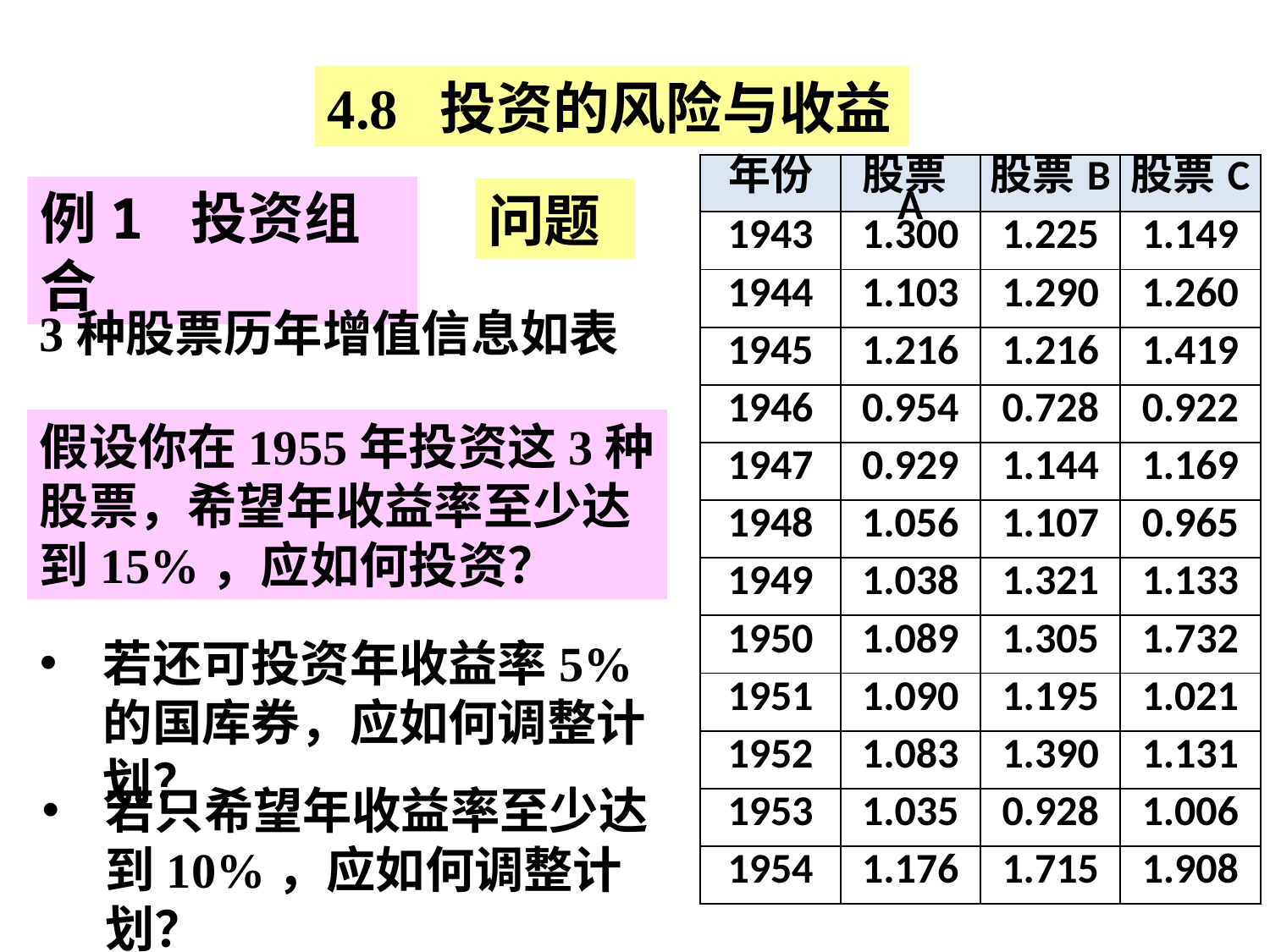

4.8  投资的风险与收益
| 年份 | 股票A | 股票B | 股票C |
| --- | --- | --- | --- |
| 1943 | 1.300 | 1.225 | 1.149 |
| 1944 | 1.103 | 1.290 | 1.260 |
| 1945 | 1.216 | 1.216 | 1.419 |
| 1946 | 0.954 | 0.728 | 0.922 |
| 1947 | 0.929 | 1.144 | 1.169 |
| 1948 | 1.056 | 1.107 | 0.965 |
| 1949 | 1.038 | 1.321 | 1.133 |
| 1950 | 1.089 | 1.305 | 1.732 |
| 1951 | 1.090 | 1.195 | 1.021 |
| 1952 | 1.083 | 1.390 | 1.131 |
| 1953 | 1.035 | 0.928 | 1.006 |
| 1954 | 1.176 | 1.715 | 1.908 |
例1 投资组合
问题
3种股票历年增值信息如表
假设你在1955年投资这3种股票，希望年收益率至少达到15%，应如何投资？
若还可投资年收益率5%的国库券，应如何调整计划？
若只希望年收益率至少达到10%，应如何调整计划？